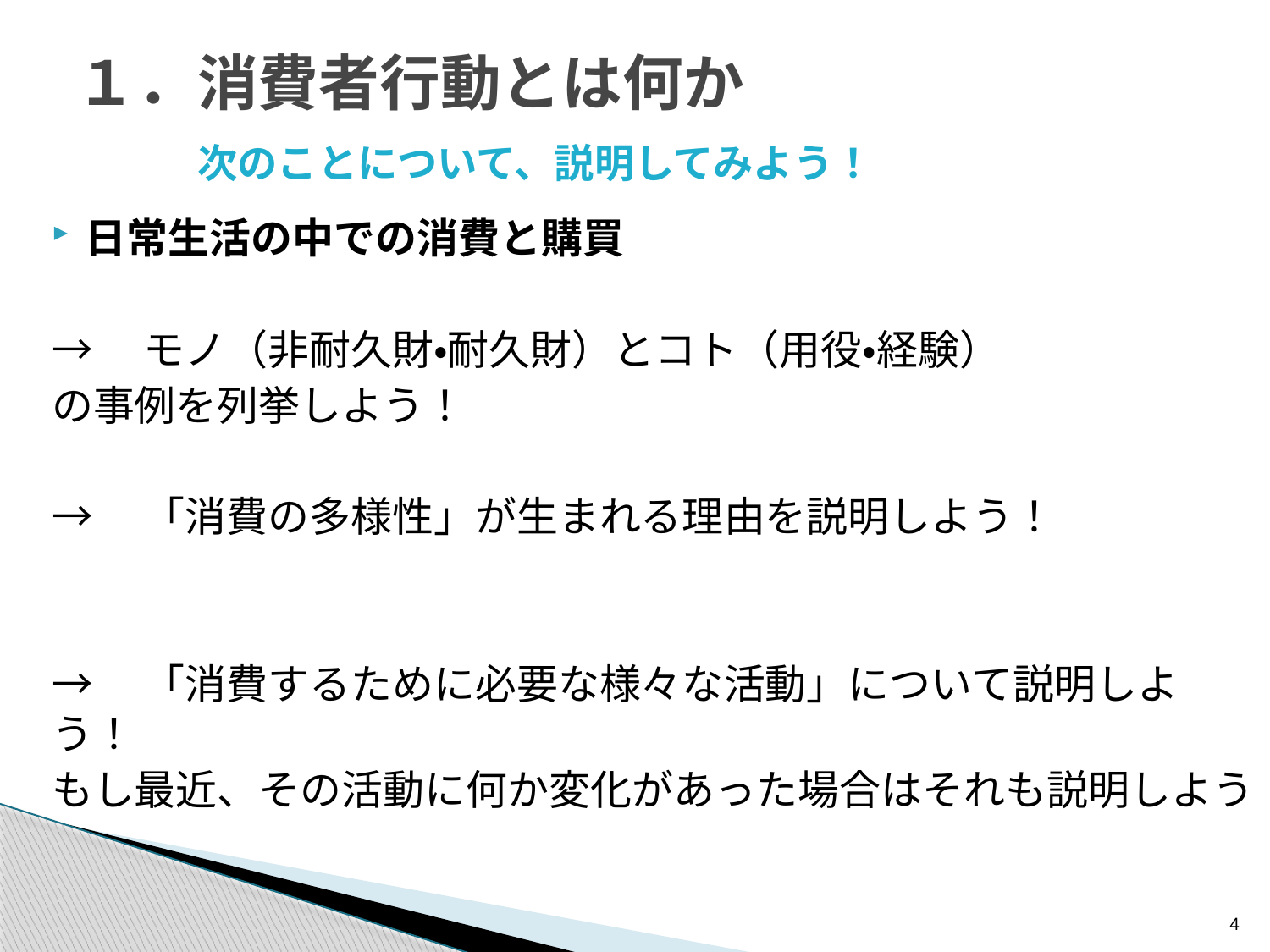

# １．消費者行動とは何か 　　次のことについて、説明してみよう！
日常生活の中での消費と購買

→　モノ（非耐久財・耐久財）とコト（用役・経験）
						の事例を列挙しよう！

→　「消費の多様性」が生まれる理由を説明しよう！

→　「消費するために必要な様々な活動」について説明しよう！
もし最近、その活動に何か変化があった場合はそれも説明しよう

4